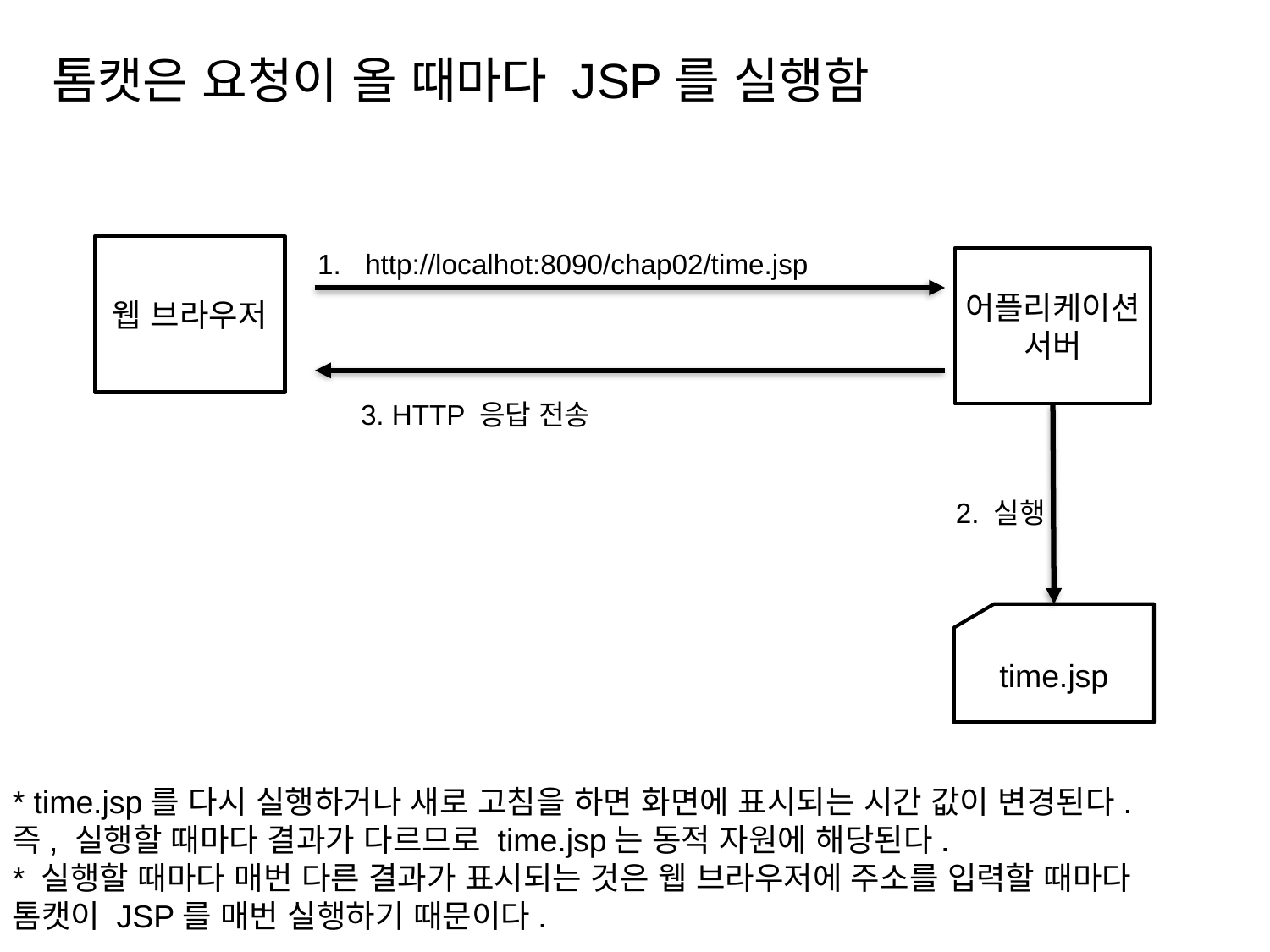

# 톰캣은 요청이 올 때마다 JSP를 실행함
웹 브라우저
http://localhot:8090/chap02/time.jsp
어플리케이션
서버
3. HTTP 응답 전송
2. 실행
time.jsp
* time.jsp를 다시 실행하거나 새로 고침을 하면 화면에 표시되는 시간 값이 변경된다.
즉, 실행할 때마다 결과가 다르므로 time.jsp는 동적 자원에 해당된다.
* 실행할 때마다 매번 다른 결과가 표시되는 것은 웹 브라우저에 주소를 입력할 때마다
톰캣이 JSP를 매번 실행하기 때문이다.